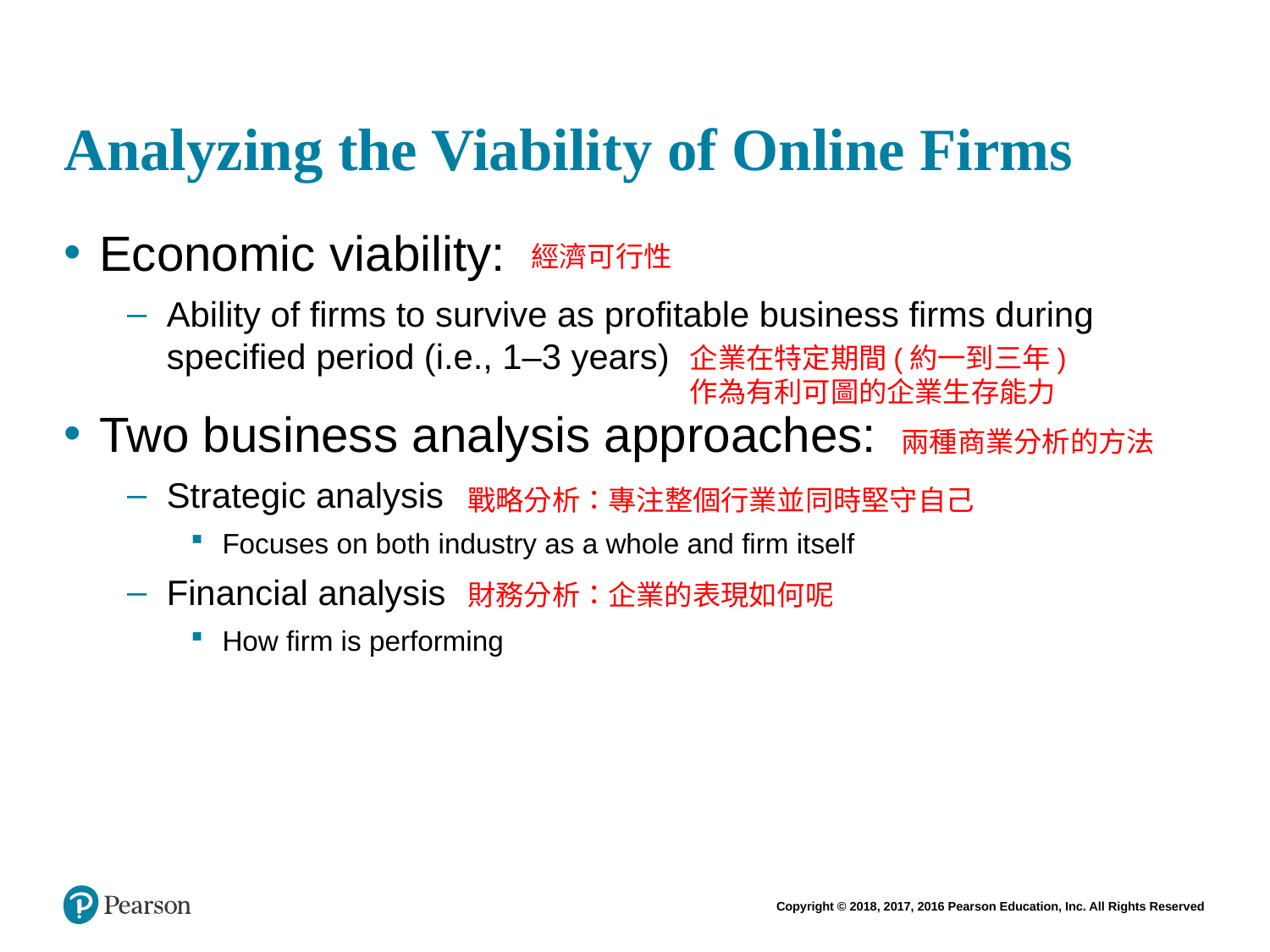

# Analyzing the Viability of Online Firms
Economic viability:
Ability of firms to survive as profitable business firms during specified period (i.e., 1–3 years)
Two business analysis approaches:
Strategic analysis
Focuses on both industry as a whole and firm itself
Financial analysis
How firm is performing
經濟可行性
企業在特定期間(約一到三年)
作為有利可圖的企業生存能力
兩種商業分析的方法
戰略分析：專注整個行業並同時堅守自己
財務分析：企業的表現如何呢